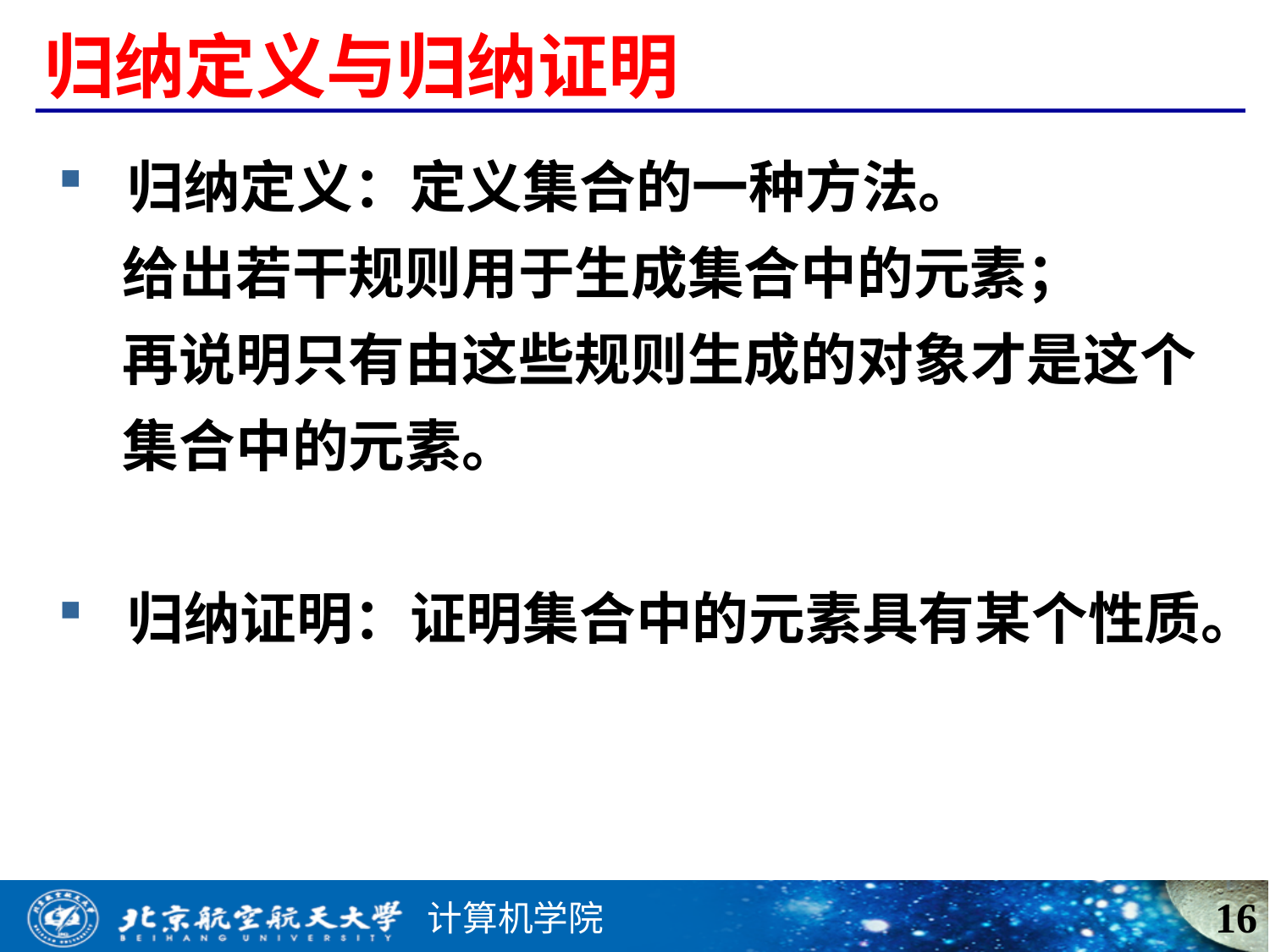

# 归纳定义与归纳证明
 归纳定义：定义集合的一种方法。
    给出若干规则用于生成集合中的元素；
    再说明只有由这些规则生成的对象才是这个
    集合中的元素。

 归纳证明：证明集合中的元素具有某个性质。